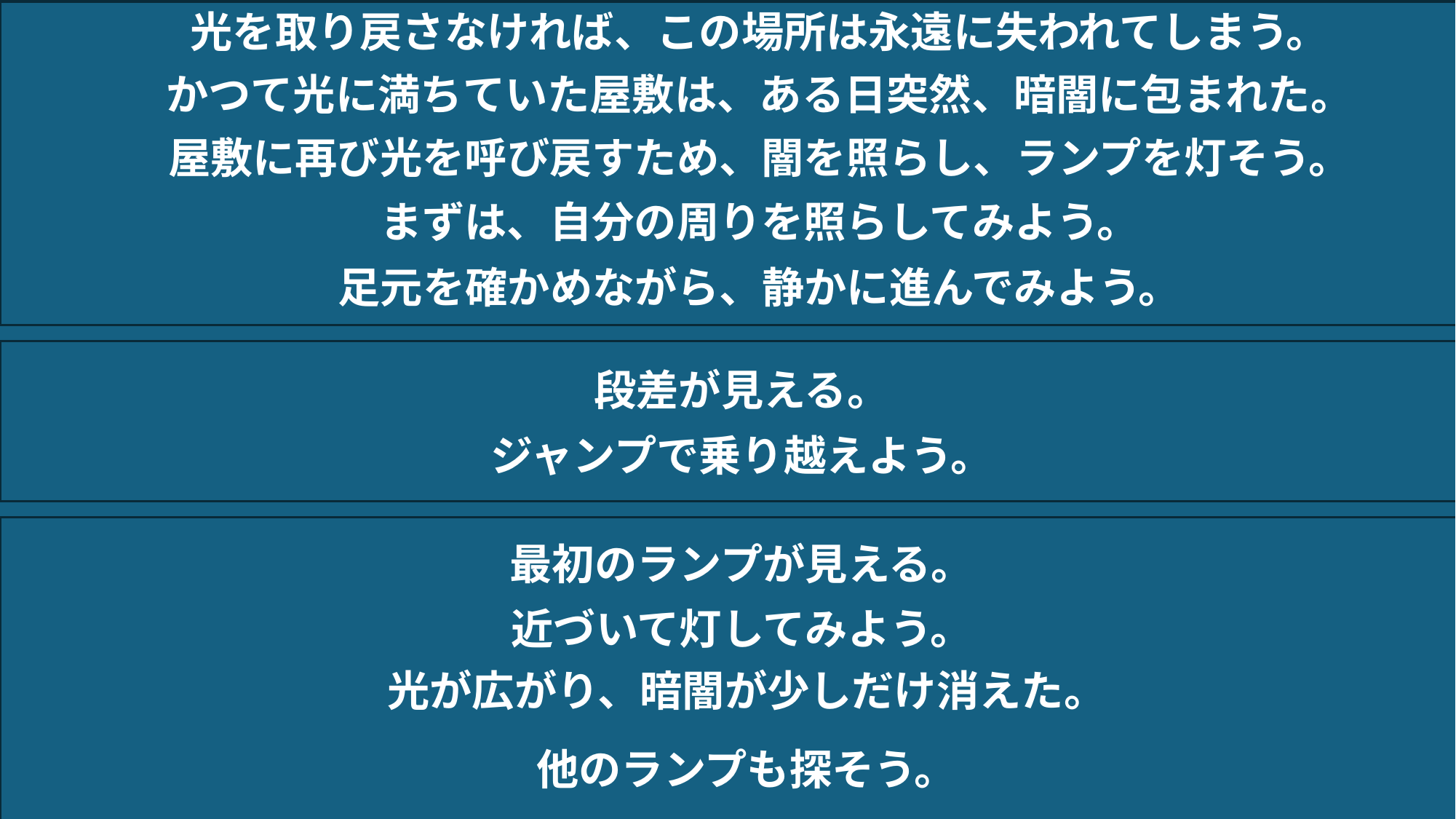

光を取り戻さなければ、この場所は永遠に失われてしまう。

かつて光に満ちていた屋敷は、ある日突然、暗闇に包まれた。
屋敷に再び光を呼び戻すため、闇を照らし、ランプを灯そう。
まずは、自分の周りを照らしてみよう。
足元を確かめながら、静かに進んでみよう。

段差が見える。
ジャンプで乗り越えよう。

最初のランプが見える。
近づいて灯してみよう。
光が広がり、暗闇が少しだけ消えた。
他のランプも探そう。